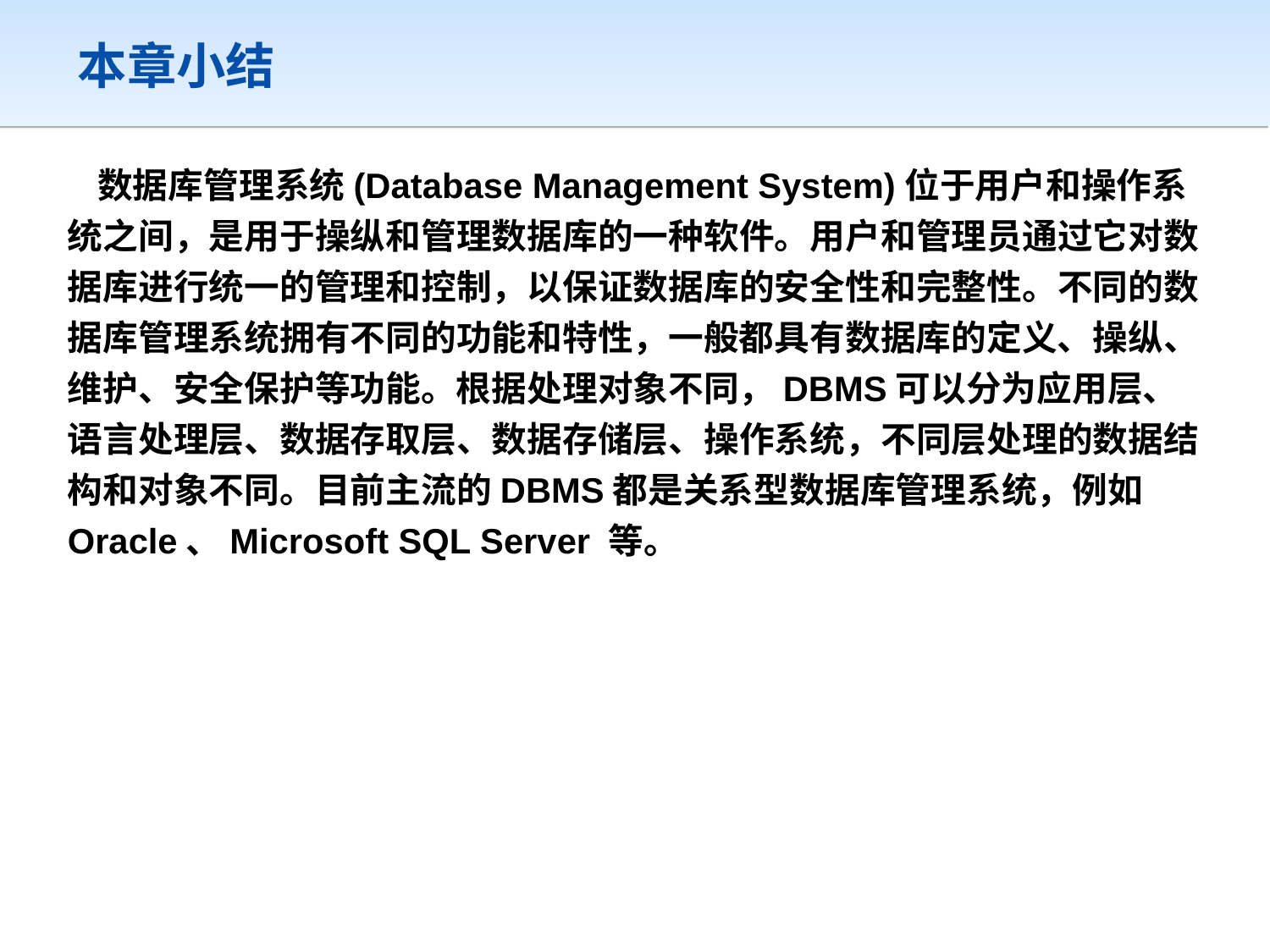

# 本章小结
数据库管理系统(Database Management System)位于用户和操作系统之间，是用于操纵和管理数据库的一种软件。用户和管理员通过它对数据库进行统一的管理和控制，以保证数据库的安全性和完整性。不同的数据库管理系统拥有不同的功能和特性，一般都具有数据库的定义、操纵、维护、安全保护等功能。根据处理对象不同，DBMS可以分为应用层、语言处理层、数据存取层、数据存储层、操作系统，不同层处理的数据结构和对象不同。目前主流的DBMS都是关系型数据库管理系统，例如Oracle、Microsoft SQL Server 等。